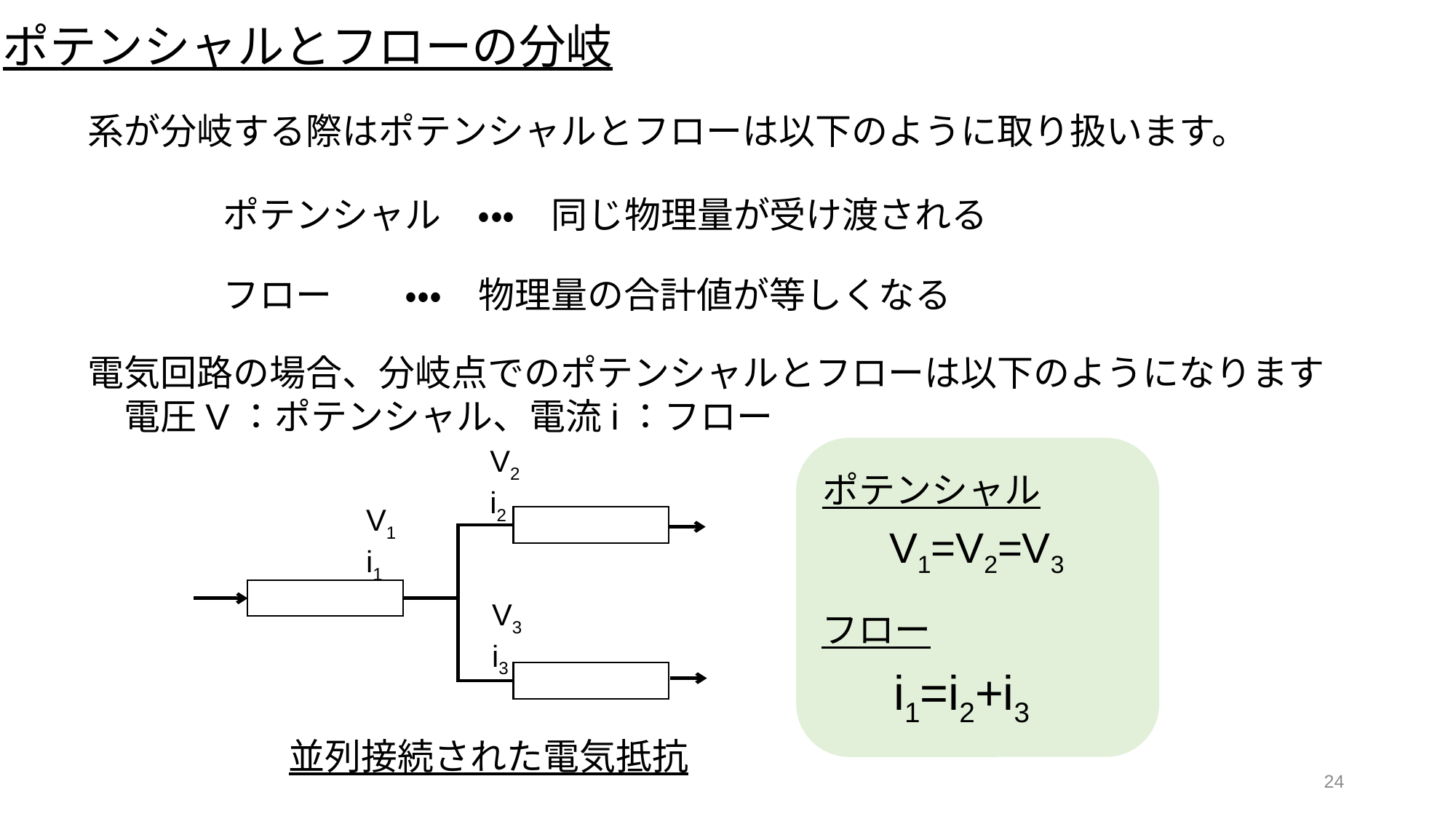

ポテンシャルとフローの分岐
系が分岐する際はポテンシャルとフローは以下のように取り扱います。
ポテンシャル　・・・　同じ物理量が受け渡される
フロー　　・・・　物理量の合計値が等しくなる
電気回路の場合、分岐点でのポテンシャルとフローは以下のようになります
　電圧V：ポテンシャル、電流i：フロー
V2
i2

ポテンシャル
V1
i1

V1=V2=V3
V3
i3
フロー
i1=i2+i3
並列接続された電気抵抗
24